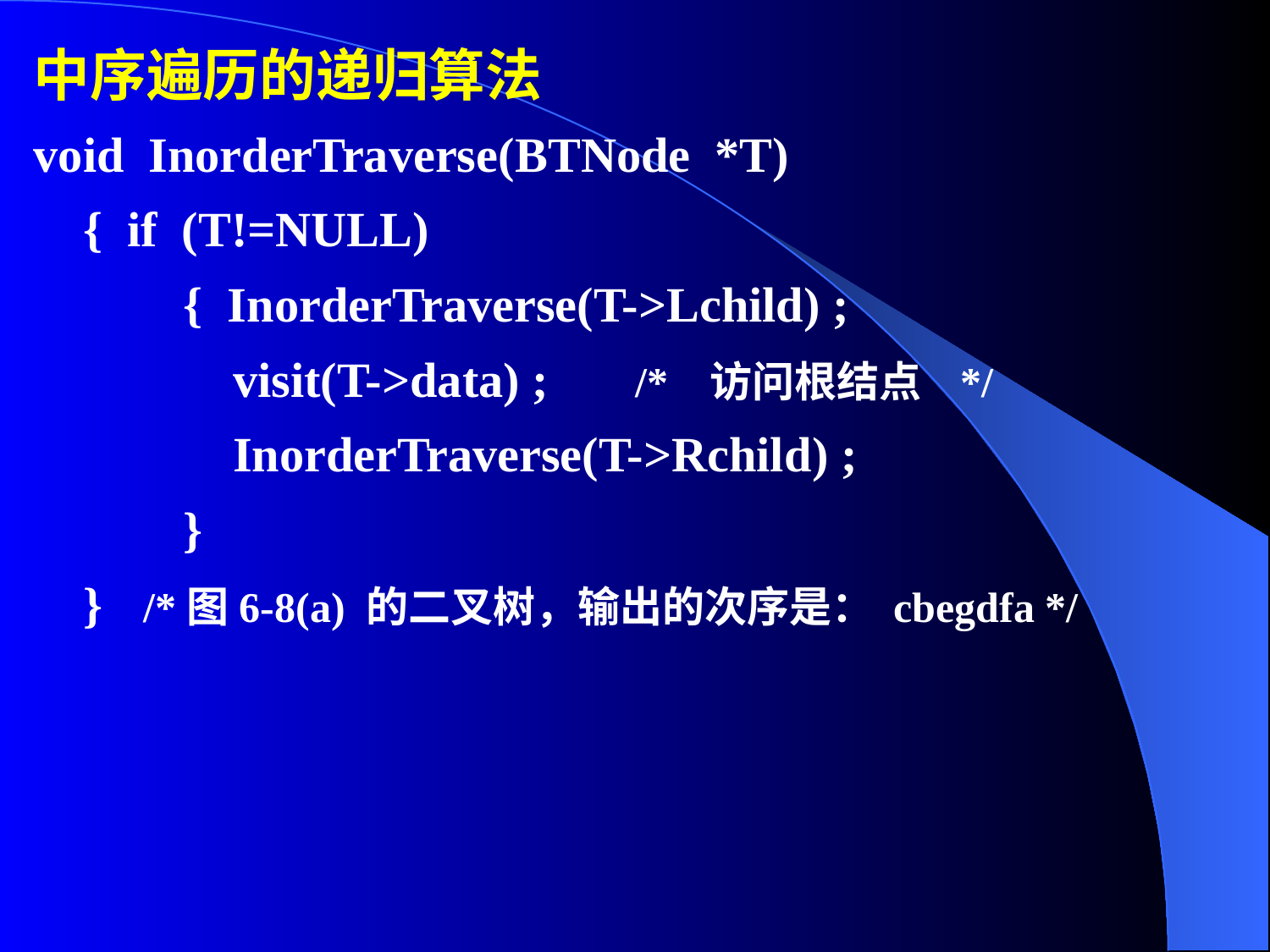

中序遍历的递归算法
void  InorderTraverse(BTNode  *T)
{  if  (T!=NULL)
{  InorderTraverse(T->Lchild) ;
visit(T->data) ;       /*   访问根结点   */
InorderTraverse(T->Rchild) ;
}
}   /*图6-8(a) 的二叉树，输出的次序是： cbegdfa */